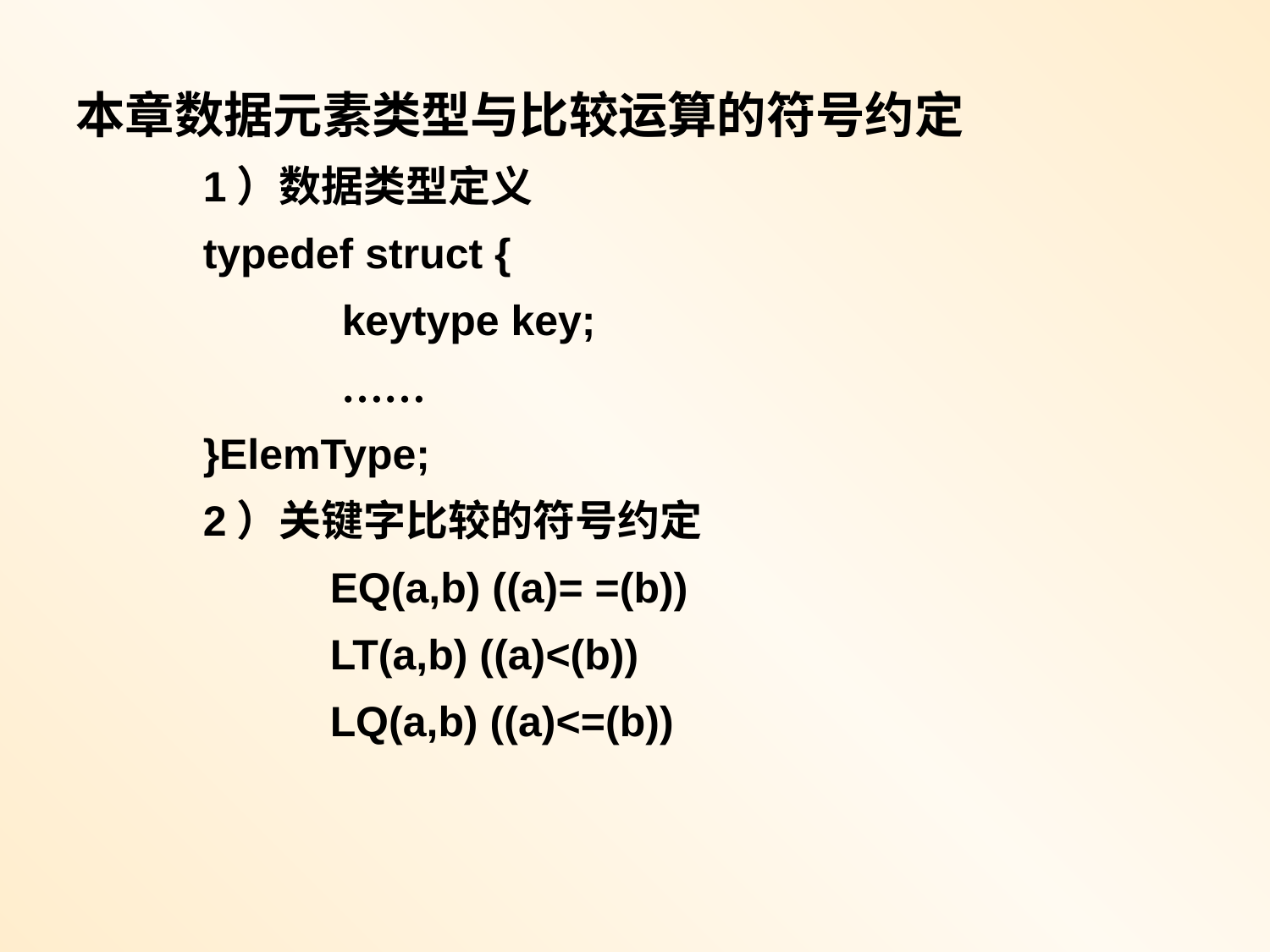

本章数据元素类型与比较运算的符号约定
	1）数据类型定义
       	typedef struct {
            	 keytype key;
         		 ……
       	}ElemType;
	2）关键字比较的符号约定
		EQ(a,b) ((a)= =(b))
		LT(a,b) ((a)<(b))
		LQ(a,b) ((a)<=(b))